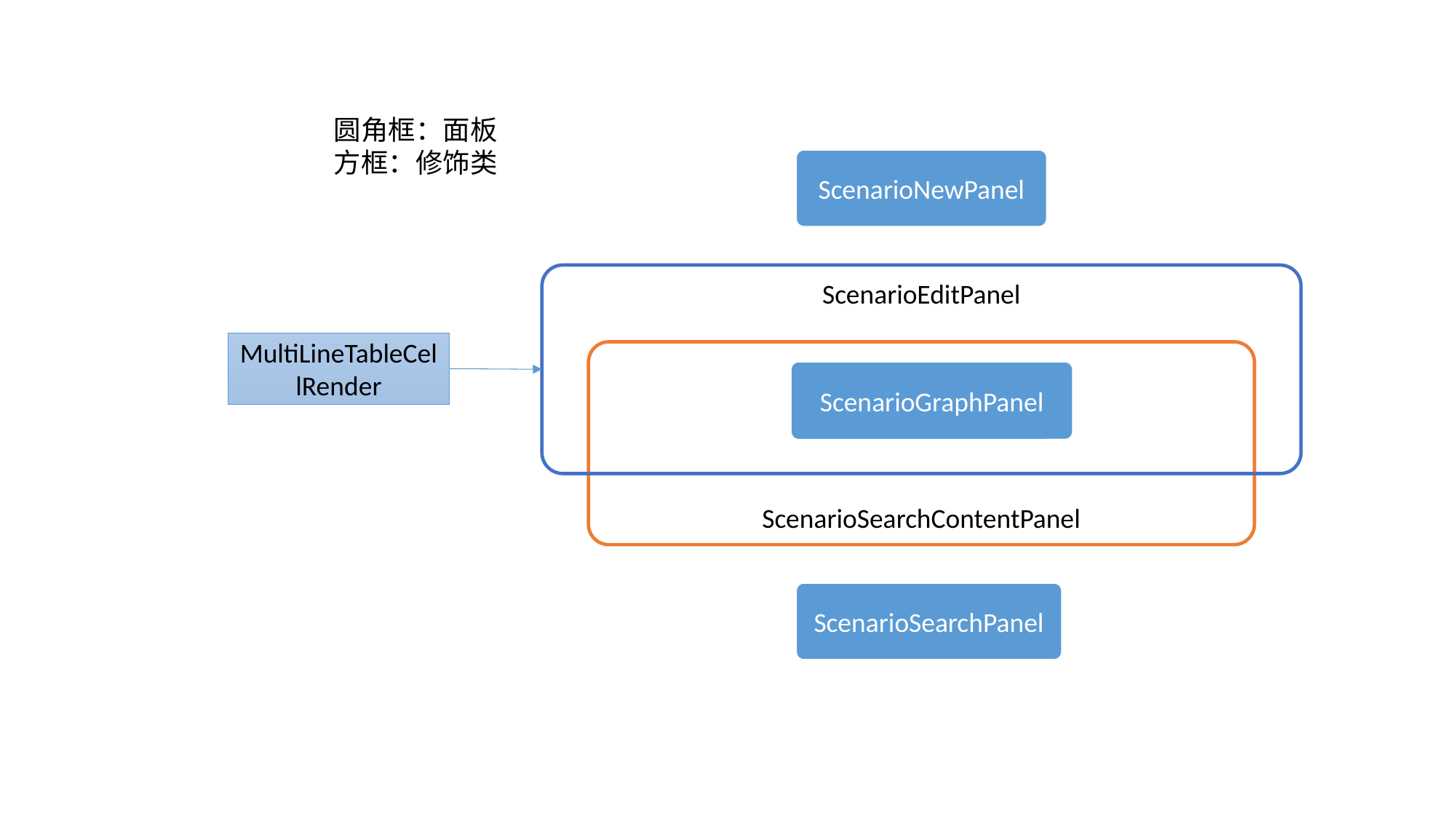

圆角框：面板
方框：修饰类
ScenarioNewPanel

ScenarioEditPanel
MultiLineTableCellRender

ScenarioGraphPanel
ScenarioSearchContentPanel
ScenarioSearchPanel